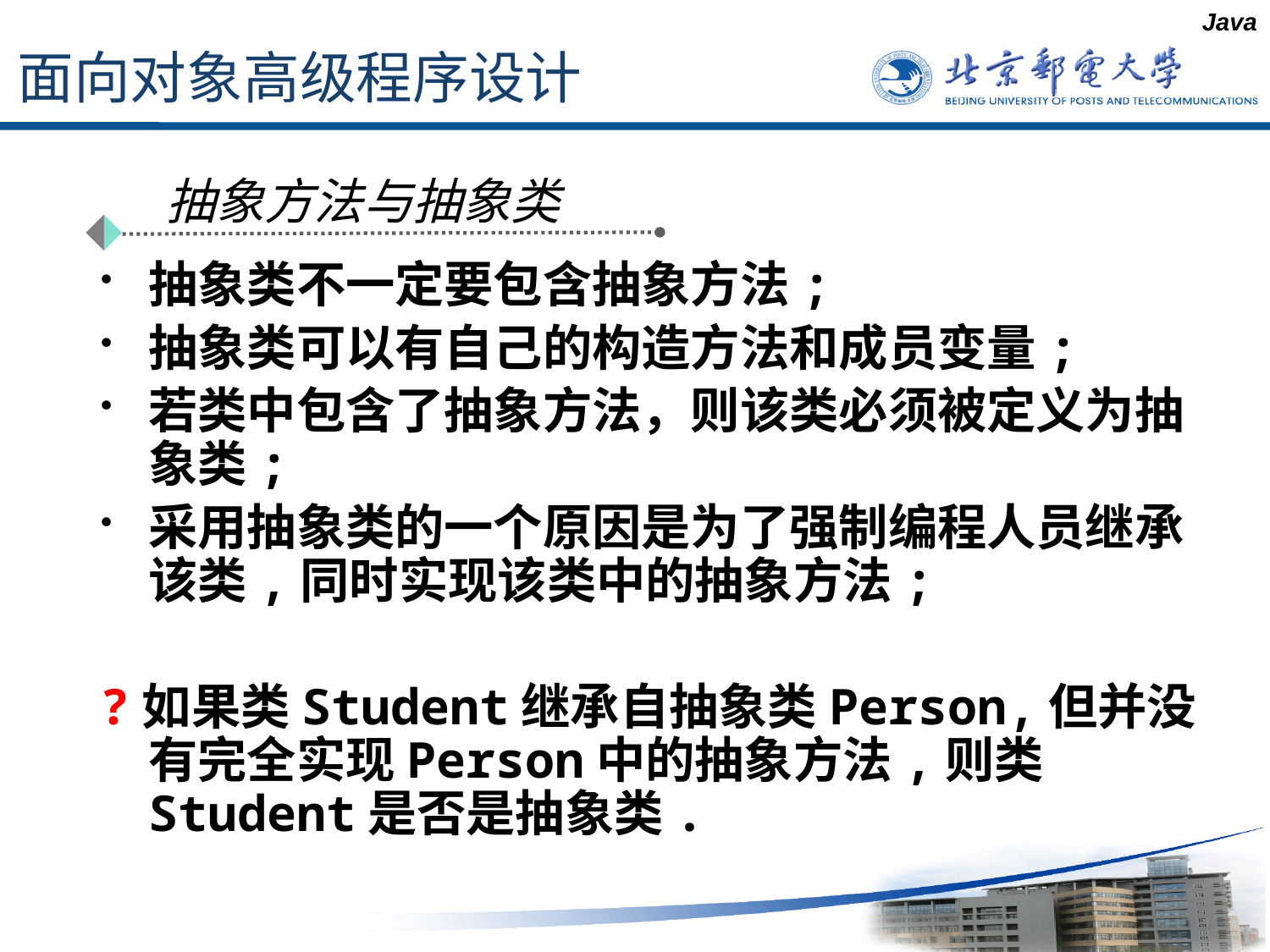

Java
# 面向对象高级程序设计

抽象方法与抽象类

抽象类不一定要包含抽象方法;
抽象类可以有自己的构造方法和成员变量;
若类中包含了抽象方法，则该类必须被定义为抽象类;
采用抽象类的一个原因是为了强制编程人员继承该类,同时实现该类中的抽象方法;

?如果类Student继承自抽象类Person,但并没有完全实现Person中的抽象方法,则类Student是否是抽象类.